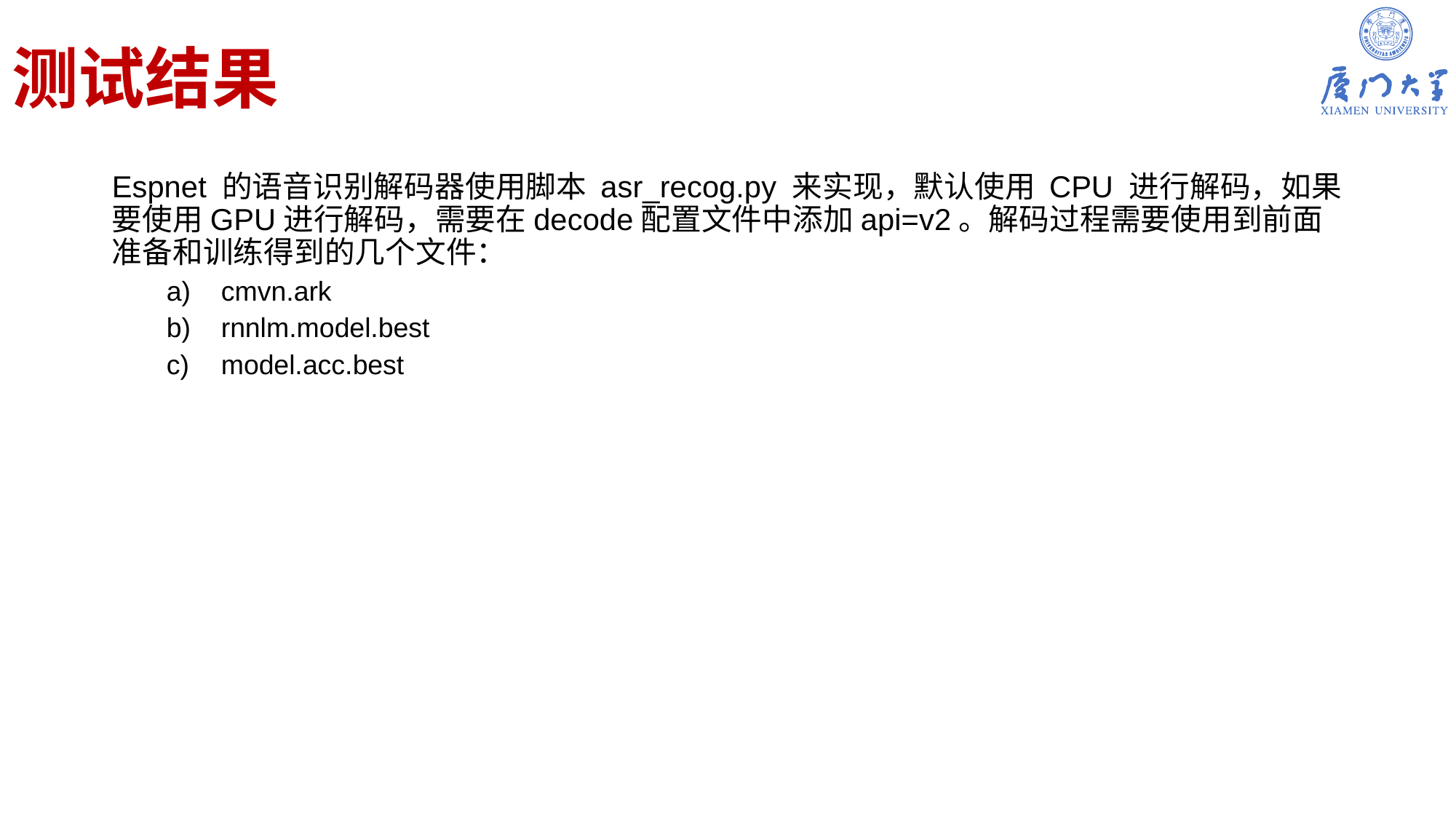

# 测试结果
Espnet 的语音识别解码器使用脚本 asr_recog.py 来实现，默认使用 CPU 进行解码，如果要使用GPU进行解码，需要在decode配置文件中添加api=v2。解码过程需要使用到前面准备和训练得到的几个文件：
cmvn.ark
rnnlm.model.best
model.acc.best